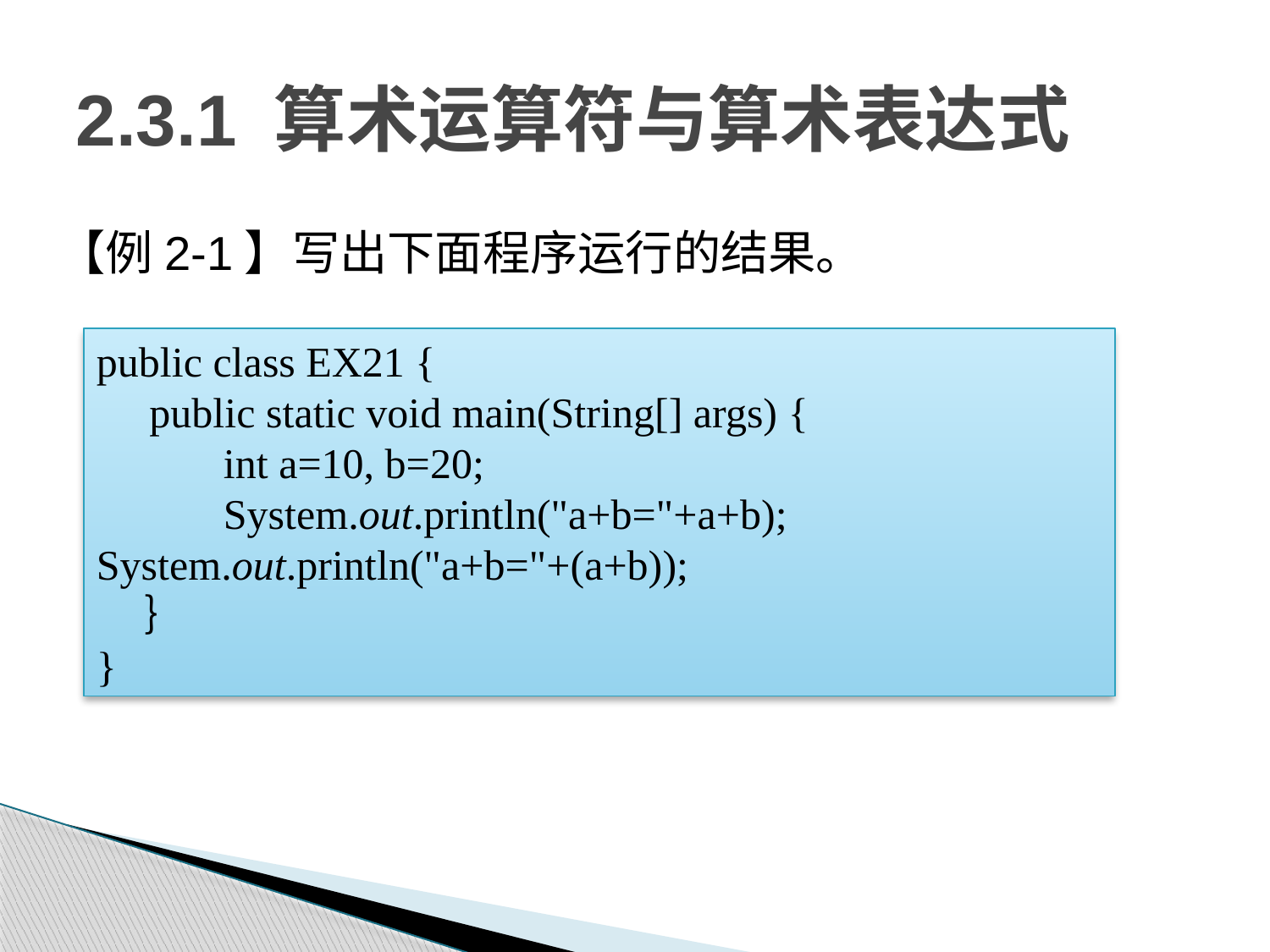

# 2.3.1 算术运算符与算术表达式
【例2-1】写出下面程序运行的结果。

public class EX21 {
     public static void main(String[] args) {
	int a=10, b=20;
	System.out.println("a+b="+a+b); 	System.out.println("a+b="+(a+b));
    ｝
}